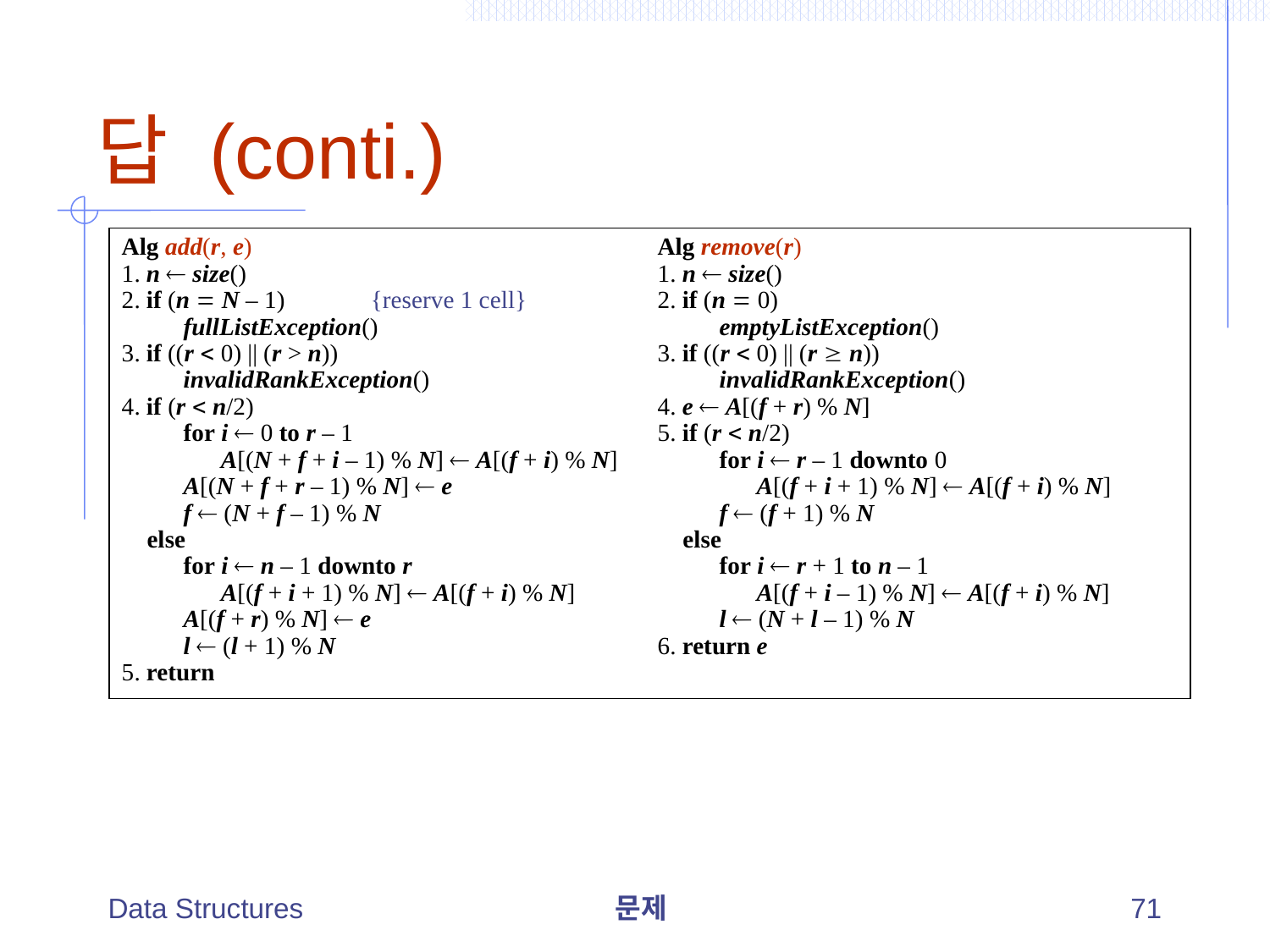

# 답 (conti.)
Alg remove(r)
1. n ← size()
2. if (n = 0)
		emptyListException()
3. if ((r < 0) || (r ≥ n))
		invalidRankException()
4. e ← A[(f + r) % N]
5. if (r < n/2)
		for i ← r – 1 downto 0
			A[(f + i + 1) % N] ← A[(f + i) % N]
		f ← (f + 1) % N
	else
		for i ← r + 1 to n – 1
			A[(f + i – 1) % N] ← A[(f + i) % N]
		l ← (N + l – 1) % N
6. return e

Alg add(r, e)
1. n ← size()
2. if (n = N – 1)			{reserve 1 cell}
		fullListException()
3. if ((r < 0) || (r > n))
		invalidRankException()
4. if (r < n/2)
		for i ← 0 to r – 1
			A[(N + f + i – 1) % N] ← A[(f + i) % N]
		A[(N + f + r – 1) % N] ← e
		f ← (N + f – 1) % N
	else
		for i ← n – 1 downto r
			A[(f + i + 1) % N] ← A[(f + i) % N]
		A[(f + r) % N] ← e
		l ← (l + 1) % N
5. return
Data Structures
문제
71